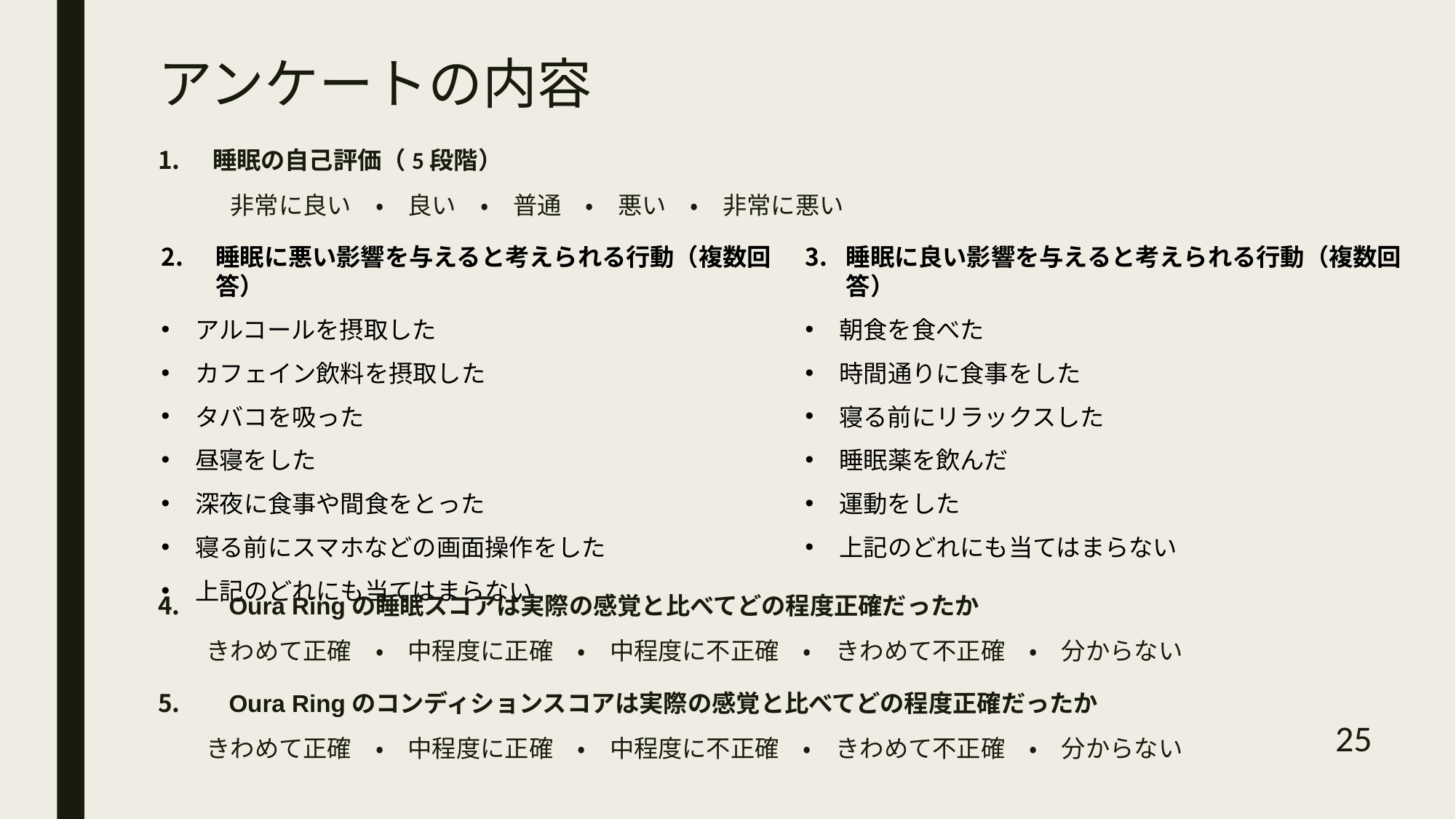

# アンケートの内容
睡眠の自己評価（5段階）
　　　非常に良い　・　良い　・　普通　・　悪い　・　非常に悪い
睡眠に悪い影響を与えると考えられる行動（複数回答）
アルコールを摂取した
カフェイン飲料を摂取した
タバコを吸った
昼寝をした
深夜に食事や間食をとった
寝る前にスマホなどの画面操作をした
上記のどれにも当てはまらない

睡眠に良い影響を与えると考えられる行動（複数回答）
朝食を食べた
時間通りに食事をした
寝る前にリラックスした
睡眠薬を飲んだ
運動をした
上記のどれにも当てはまらない

　Oura Ringの睡眠スコアは実際の感覚と比べてどの程度正確だったか
　　きわめて正確　・　中程度に正確　・　中程度に不正確　・　きわめて不正確　・　分からない
　Oura Ringのコンディションスコアは実際の感覚と比べてどの程度正確だったか
　　きわめて正確　・　中程度に正確　・　中程度に不正確　・　きわめて不正確　・　分からない
25